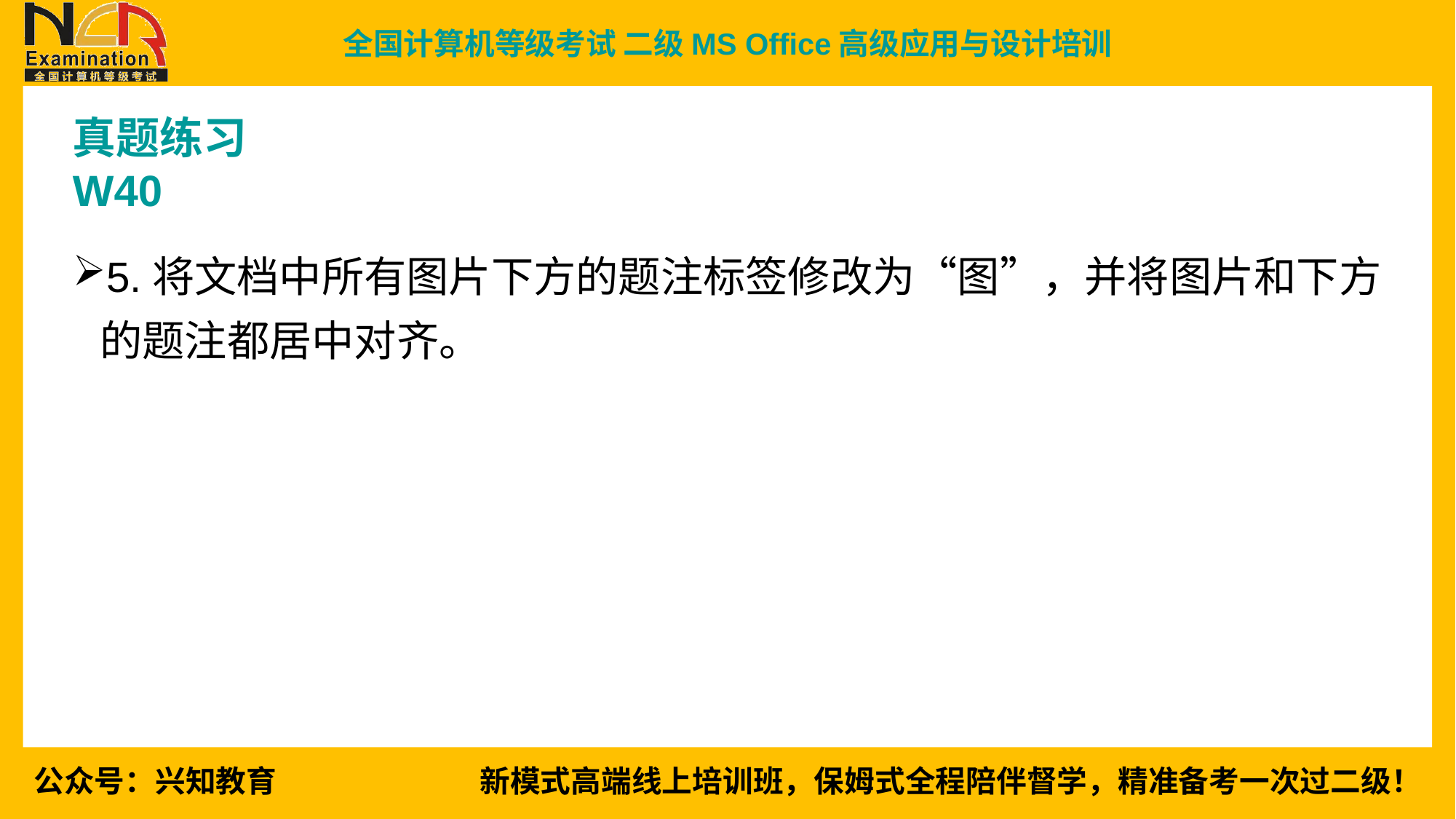

# 真题练习 W40
5.将文档中所有图片下方的题注标签修改为“图”，并将图片和下方的题注都居中对齐。